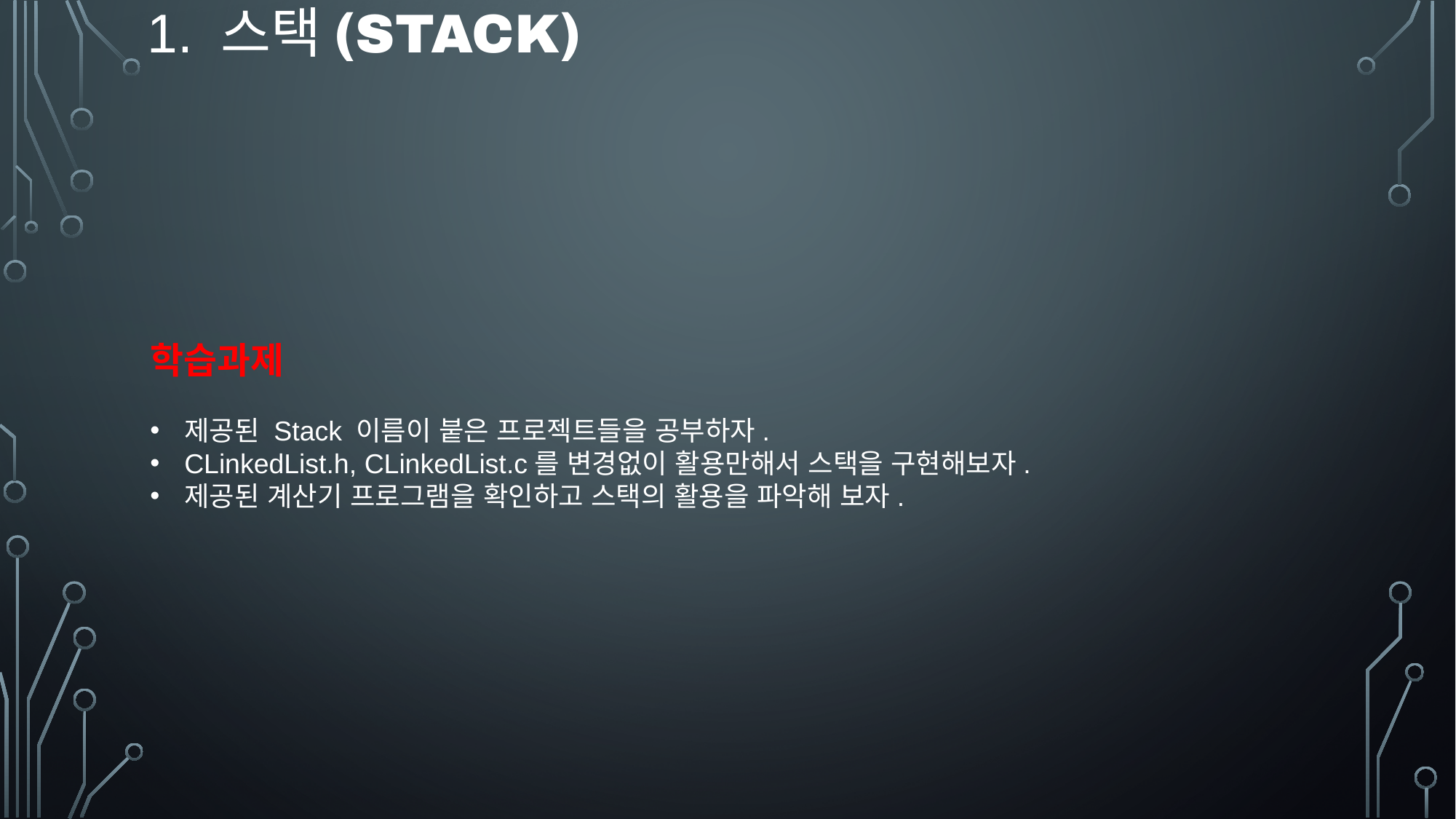

# 1. 스택(Stack)
학습과제

제공된 Stack 이름이 붙은 프로젝트들을 공부하자.
CLinkedList.h, CLinkedList.c를 변경없이 활용만해서 스택을 구현해보자.
제공된 계산기 프로그램을 확인하고 스택의 활용을 파악해 보자.